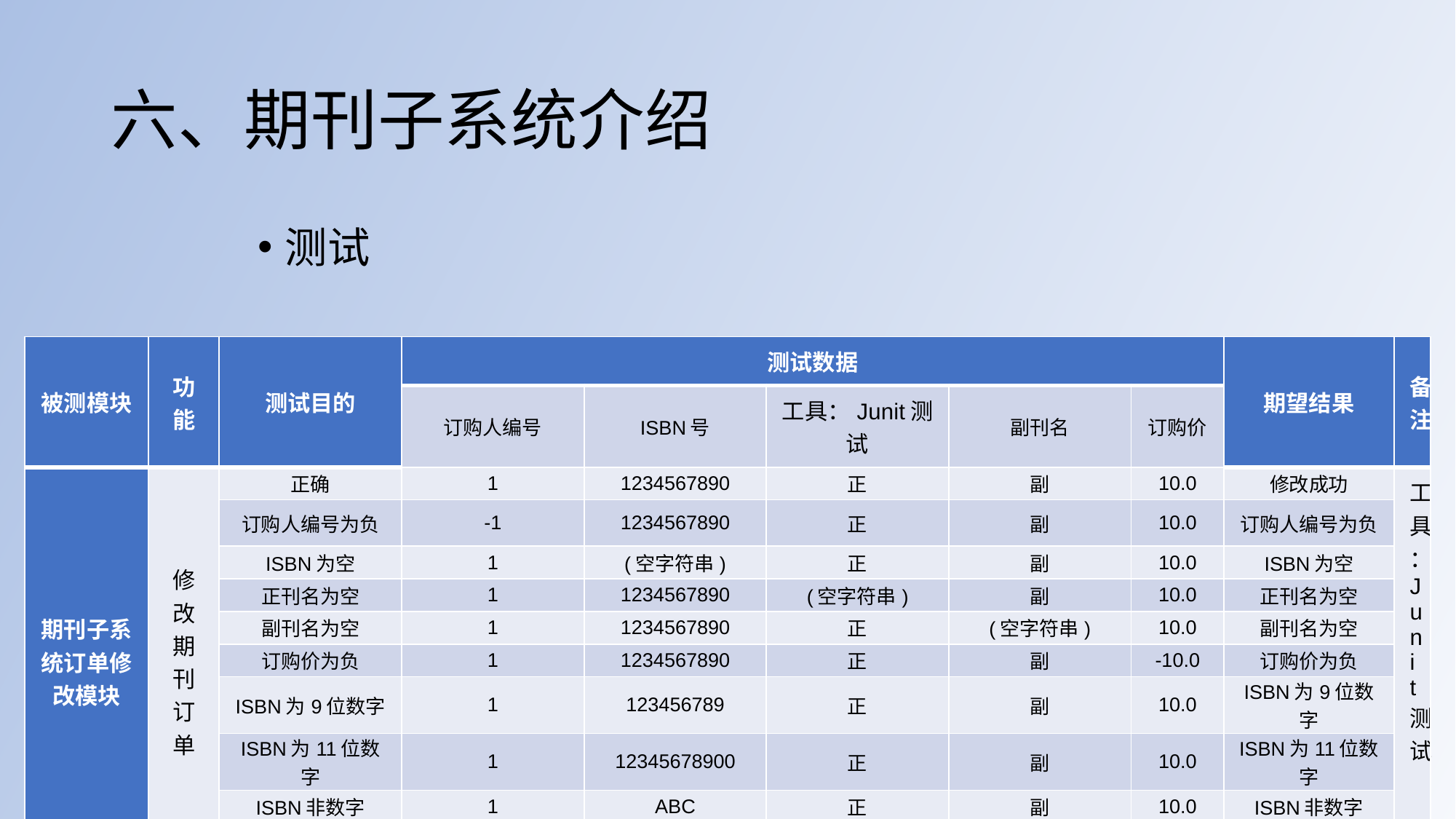

# 六、期刊子系统介绍
测试
| 被测模块 | 功能 | 测试目的 | 测试数据 |  |  |  |  | 期望结果 | 备注 |
| --- | --- | --- | --- | --- | --- | --- | --- | --- | --- |
|  |  |  | 订购人编号 | ISBN号 | 工具：Junit测试 | 副刊名 | 订购价 |  |  |
| 期刊子系统订单修改模块 | 修改期刊订单 | 正确 | 1 | 1234567890 | 正 | 副 | 10.0 | 修改成功 | 工具：Junit测试 |
|  |  | 订购人编号为负 | -1 | 1234567890 | 正 | 副 | 10.0 | 订购人编号为负 |  |
|  |  | ISBN为空 | 1 | (空字符串) | 正 | 副 | 10.0 | ISBN为空 |  |
|  |  | 正刊名为空 | 1 | 1234567890 | (空字符串) | 副 | 10.0 | 正刊名为空 |  |
|  |  | 副刊名为空 | 1 | 1234567890 | 正 | (空字符串) | 10.0 | 副刊名为空 |  |
|  |  | 订购价为负 | 1 | 1234567890 | 正 | 副 | -10.0 | 订购价为负 |  |
|  |  | ISBN为9位数字 | 1 | 123456789 | 正 | 副 | 10.0 | ISBN为9位数字 |  |
|  |  | ISBN为11位数字 | 1 | 12345678900 | 正 | 副 | 10.0 | ISBN为11位数字 |  |
|  |  | ISBN非数字 | 1 | ABC | 正 | 副 | 10.0 | ISBN非数字 |  |
|  |  | 订购价为0 | 1 | 1234567890 | 正 | 副 | 0.0 | 订购价为0 |  |